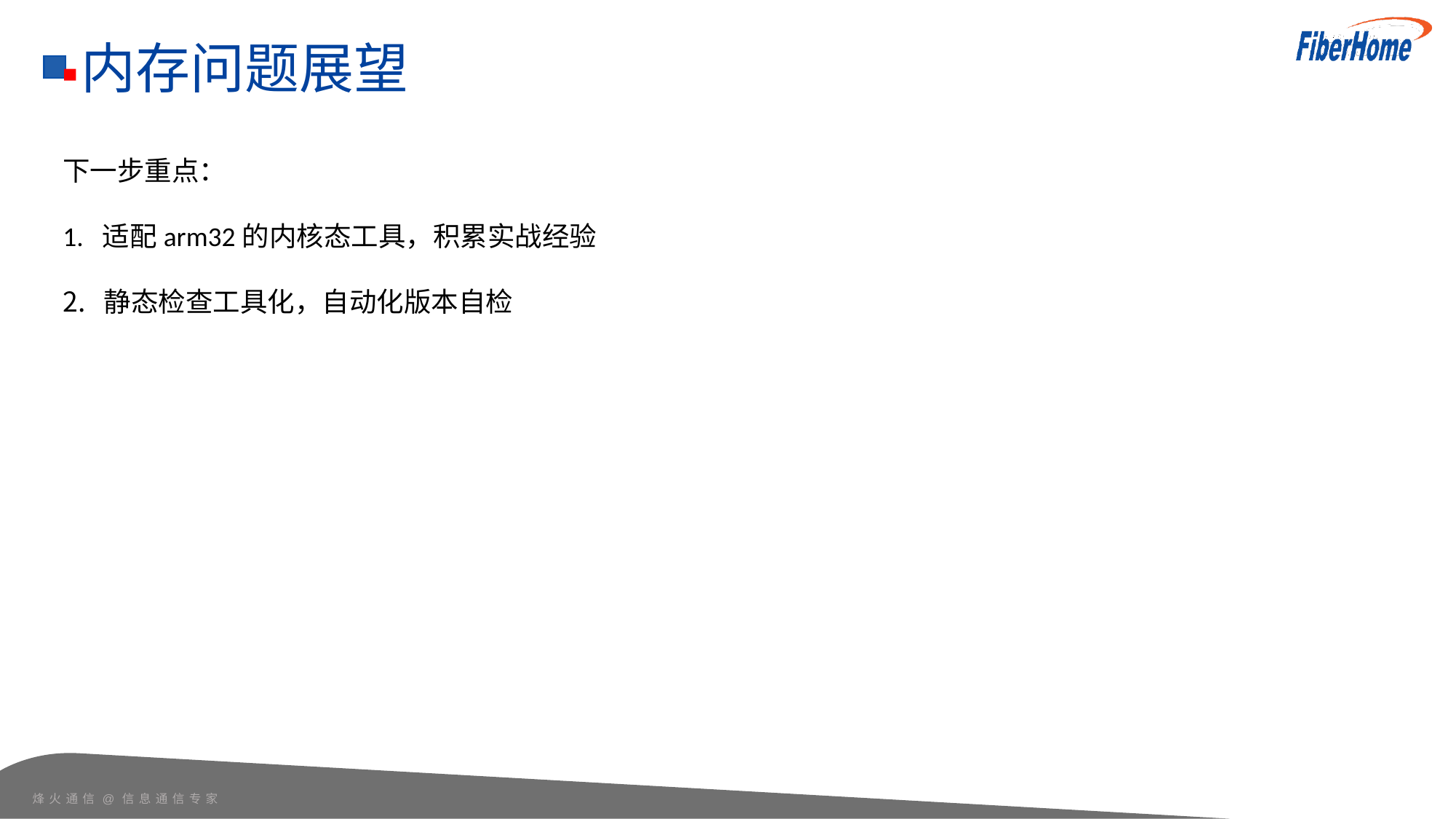

内存问题展望

下一步重点：

1.  适配arm32的内核态工具，积累实战经验

静态检查工具化，自动化版本自检